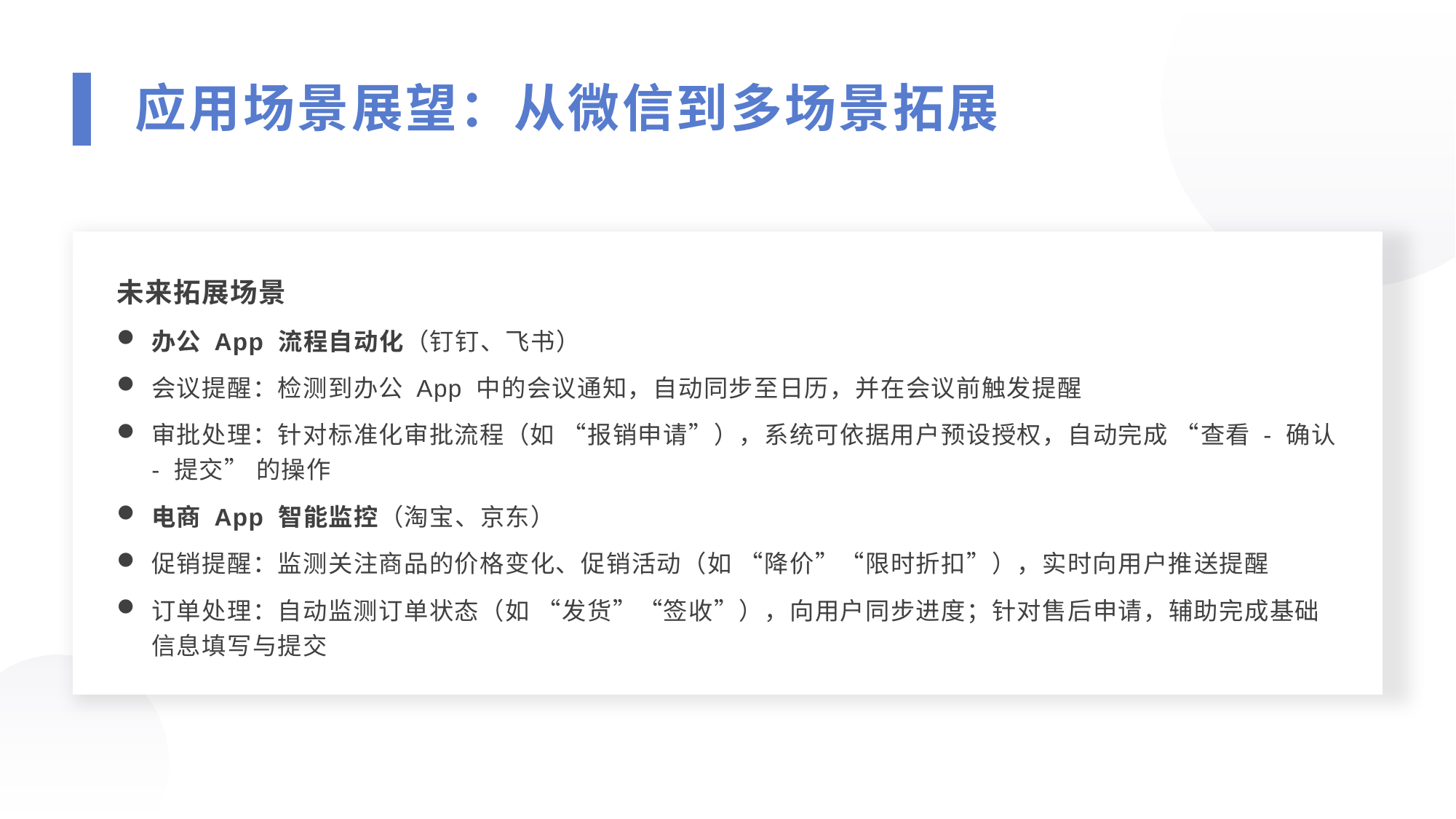

应用场景展望：从微信到多场景拓展
未来拓展场景
办公 App 流程自动化（钉钉、飞书）
会议提醒：检测到办公 App 中的会议通知，自动同步至日历，并在会议前触发提醒
审批处理：针对标准化审批流程（如 “报销申请”），系统可依据用户预设授权，自动完成 “查看 - 确认 - 提交” 的操作
电商 App 智能监控（淘宝、京东）
促销提醒：监测关注商品的价格变化、促销活动（如 “降价”“限时折扣”），实时向用户推送提醒
订单处理：自动监测订单状态（如 “发货”“签收”），向用户同步进度；针对售后申请，辅助完成基础信息填写与提交